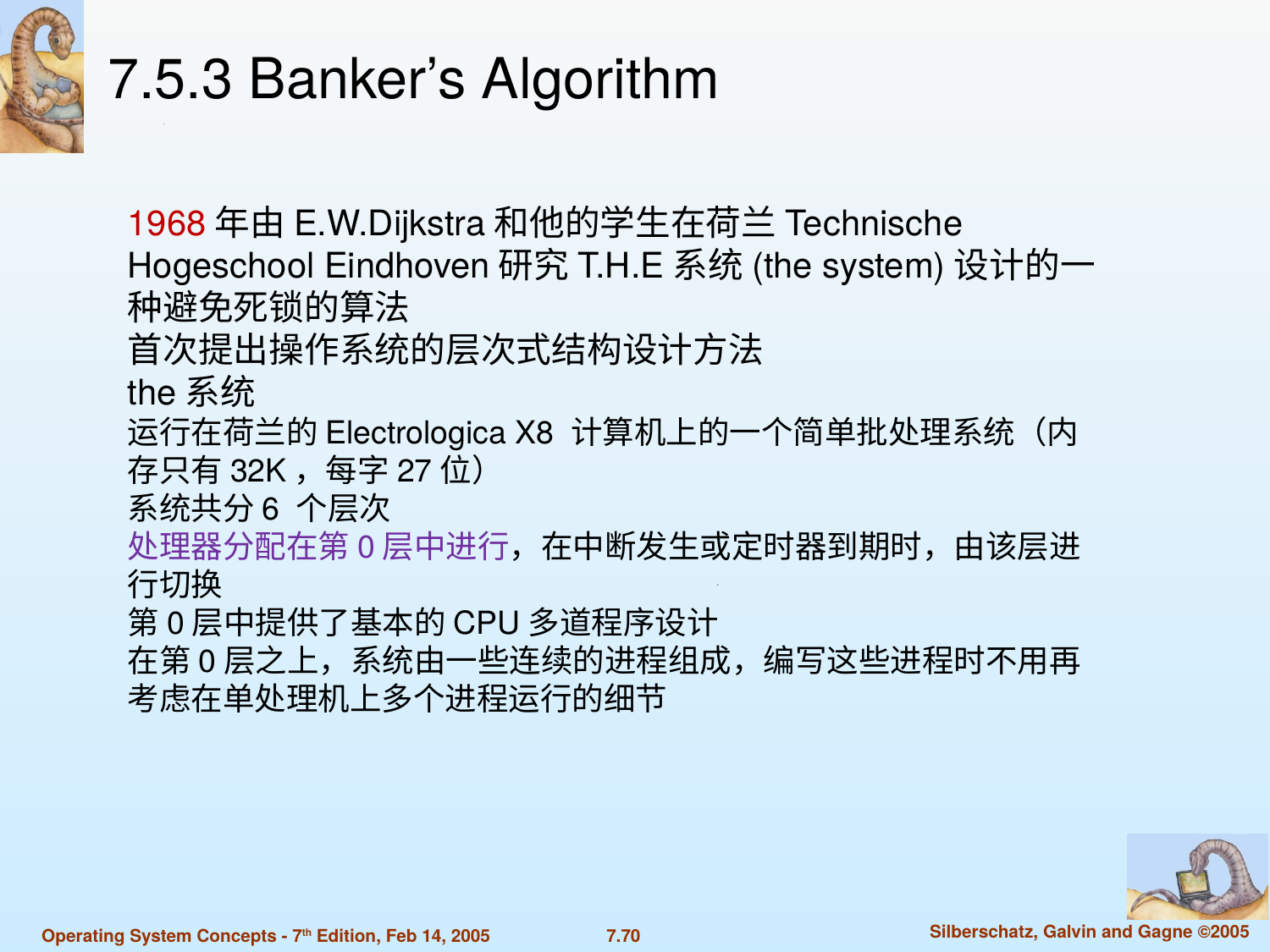

7.5.3 Banker’s Algorithm
1968年由E.W.Dijkstra和他的学生在荷兰Technische Hogeschool Eindhoven研究T.H.E系统(the system)设计的一种避免死锁的算法
首次提出操作系统的层次式结构设计方法
the系统
运行在荷兰的Electrologica X8 计算机上的一个简单批处理系统（内存只有32K，每字27位）
系统共分6 个层次
处理器分配在第0层中进行，在中断发生或定时器到期时，由该层进行切换
第0层中提供了基本的CPU多道程序设计
在第0层之上，系统由一些连续的进程组成，编写这些进程时不用再考虑在单处理机上多个进程运行的细节